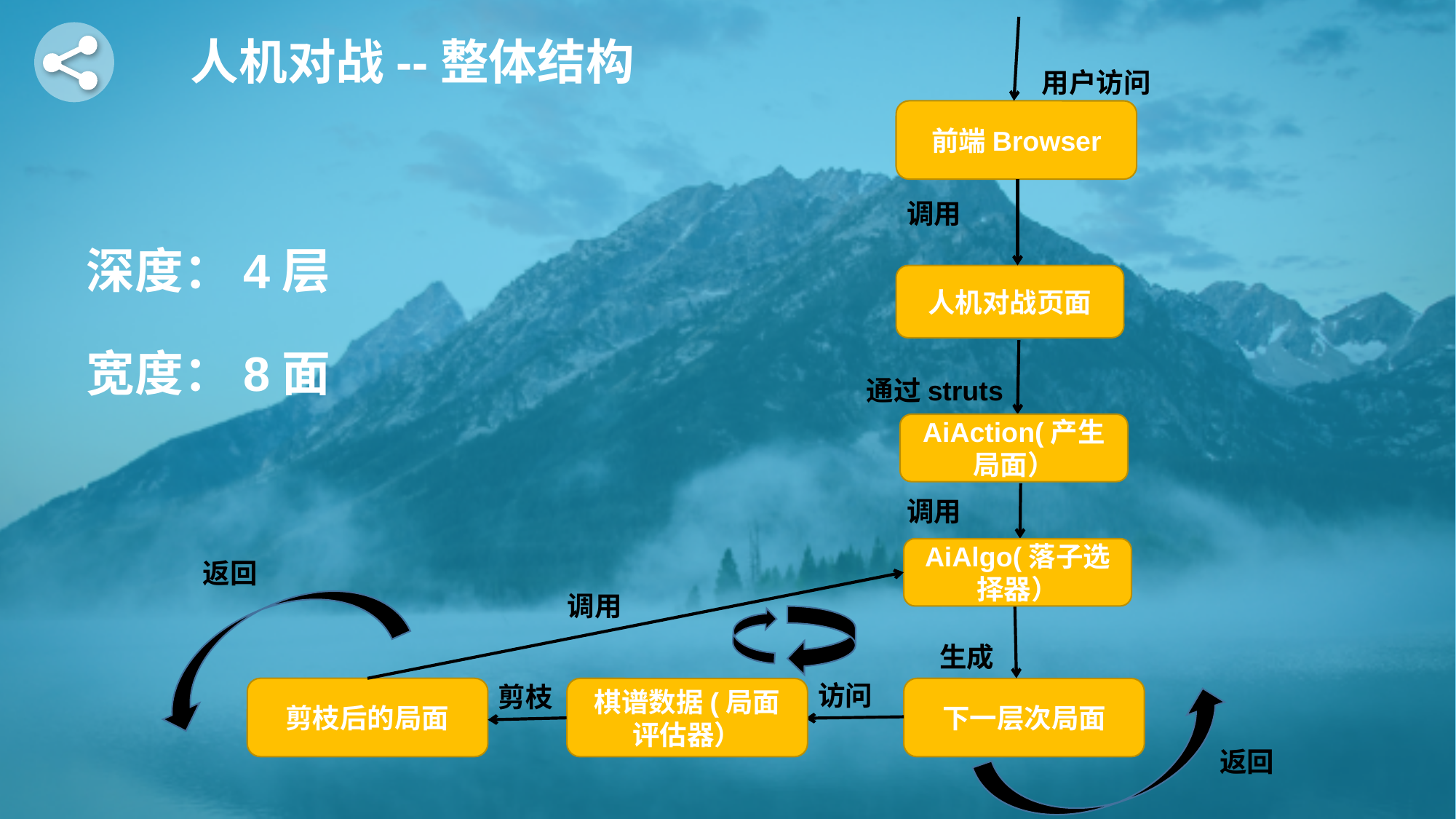

人机对战--整体结构
用户访问
前端Browser
调用
深度：4层
人机对战页面
宽度：8面
通过struts
AiAction(产生局面）
调用

AiAlgo(落子选择器）
返回
调用

生成
访问
剪枝
剪枝后的局面
棋谱数据(局面评估器）
下一层次局面
返回